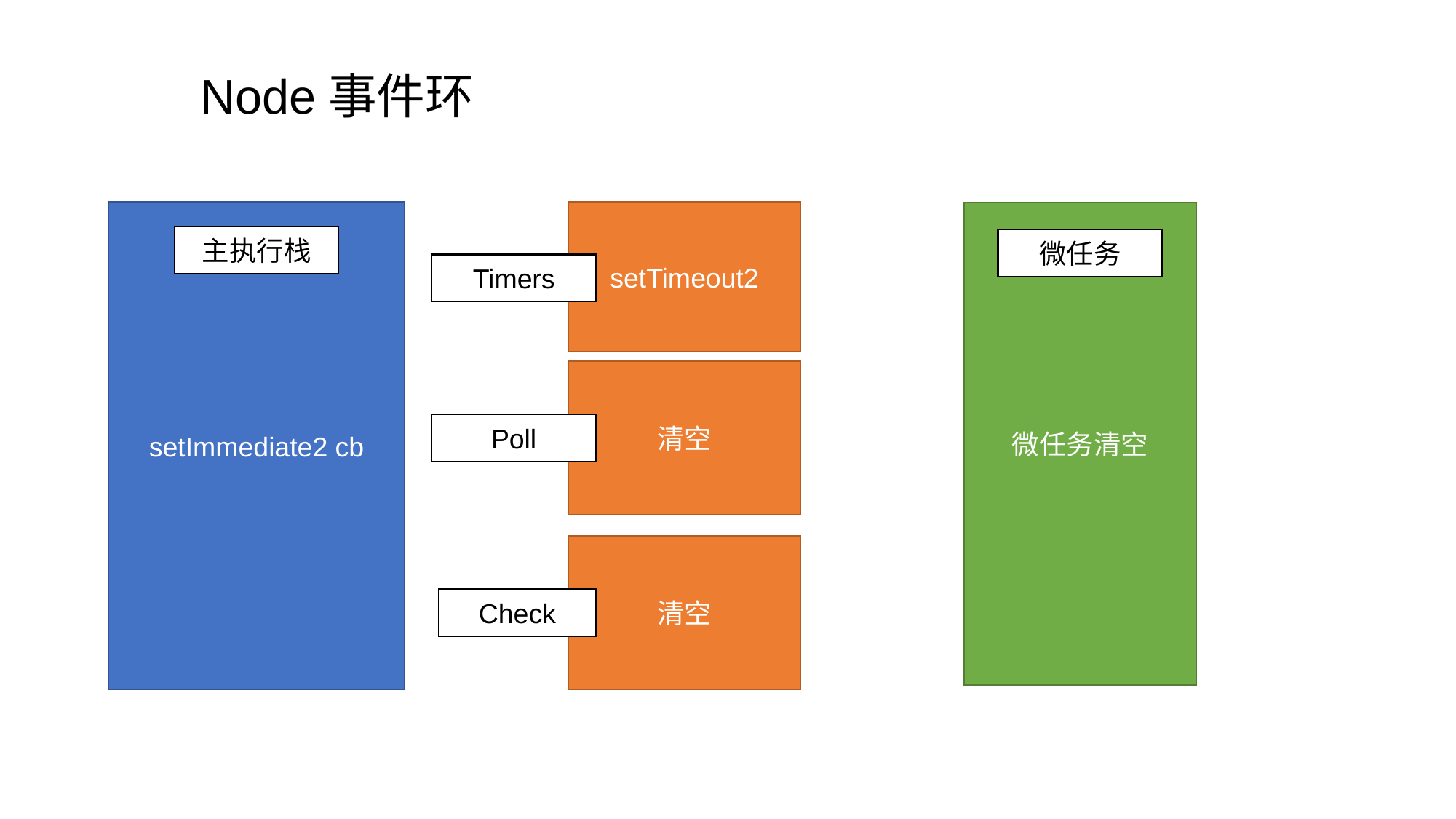

Node事件环
setImmediate2 cb
setTimeout2
微任务清空
主执行栈
微任务
Timers
清空
Poll
清空
Check